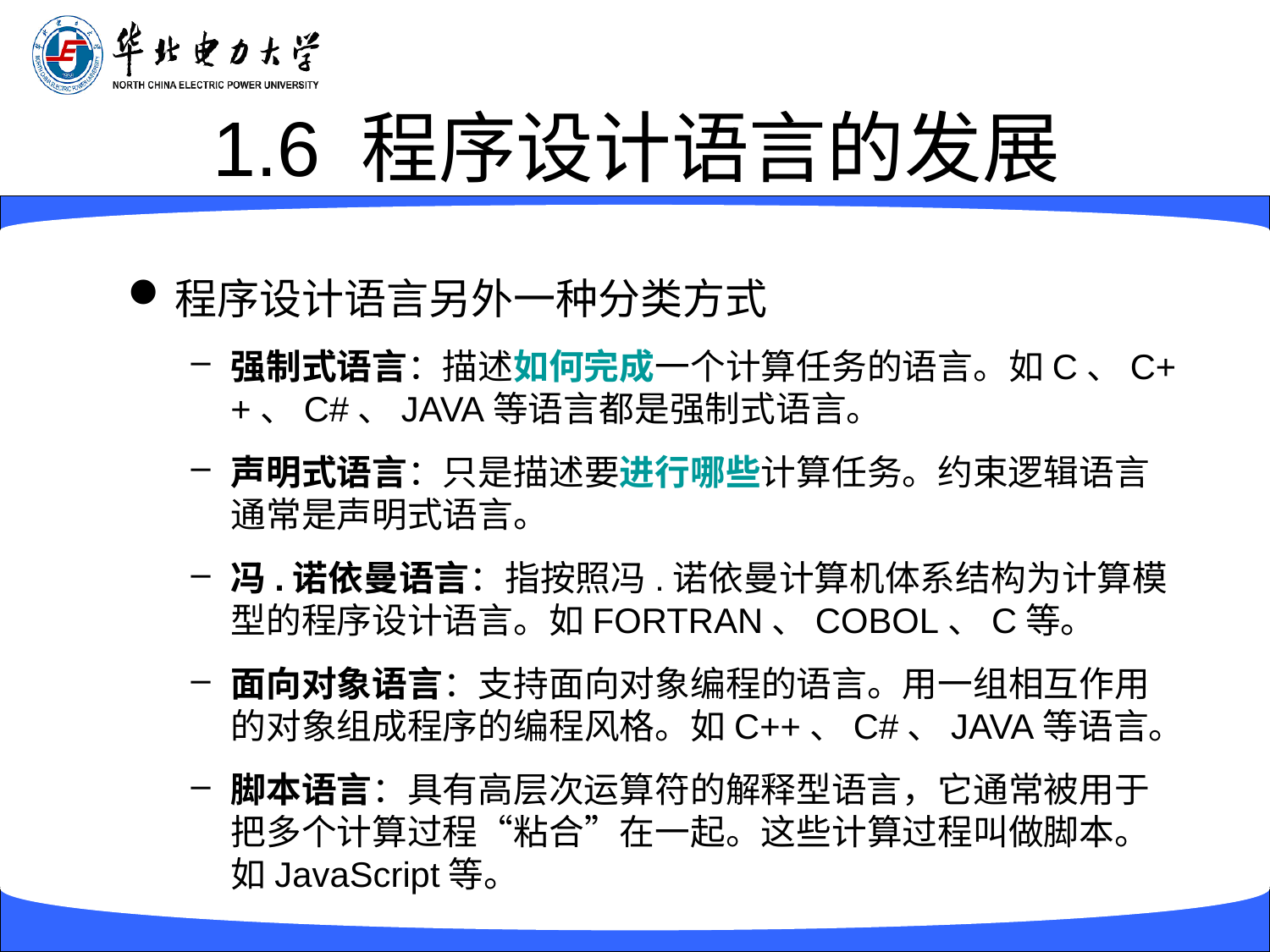

# 1.6 程序设计语言的发展
程序设计语言另外一种分类方式
强制式语言：描述如何完成一个计算任务的语言。如C、C++、C#、JAVA等语言都是强制式语言。
声明式语言：只是描述要进行哪些计算任务。约束逻辑语言通常是声明式语言。
冯.诺依曼语言：指按照冯.诺依曼计算机体系结构为计算模型的程序设计语言。如FORTRAN、COBOL、C等。
面向对象语言：支持面向对象编程的语言。用一组相互作用的对象组成程序的编程风格。如C++、C#、JAVA等语言。
脚本语言：具有高层次运算符的解释型语言，它通常被用于把多个计算过程“粘合”在一起。这些计算过程叫做脚本。如JavaScript等。